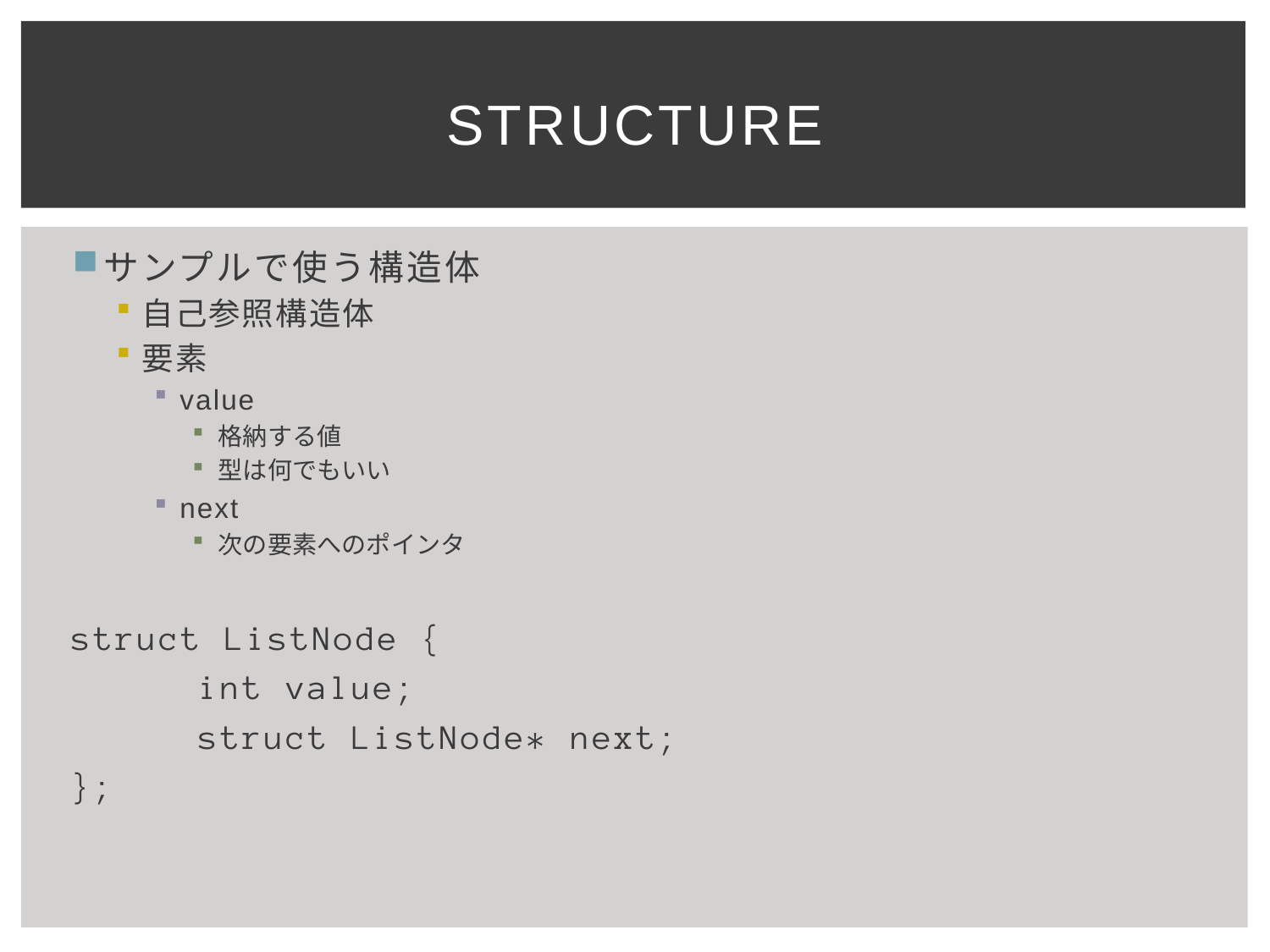

# Structure
サンプルで使う構造体
自己参照構造体
要素
value
格納する値
型は何でもいい
next
次の要素へのポインタ

struct ListNode {
	int value;
	struct ListNode* next;
};